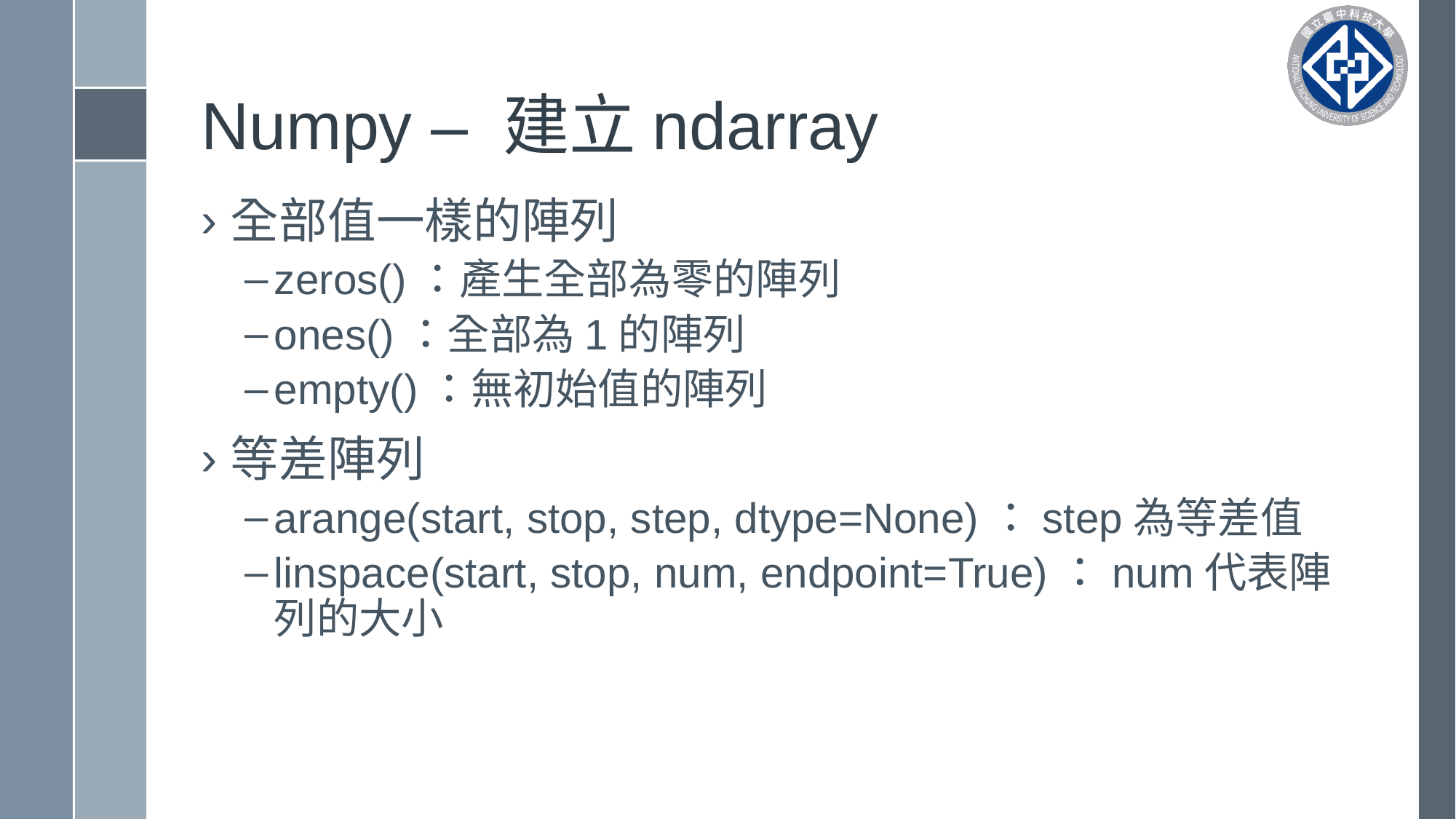

# Numpy – 建立ndarray
全部值一樣的陣列
zeros()：產生全部為零的陣列
ones()：全部為1的陣列
empty()：無初始值的陣列
等差陣列
arange(start, stop, step, dtype=None)：step為等差值
linspace(start, stop, num, endpoint=True)：num代表陣列的大小